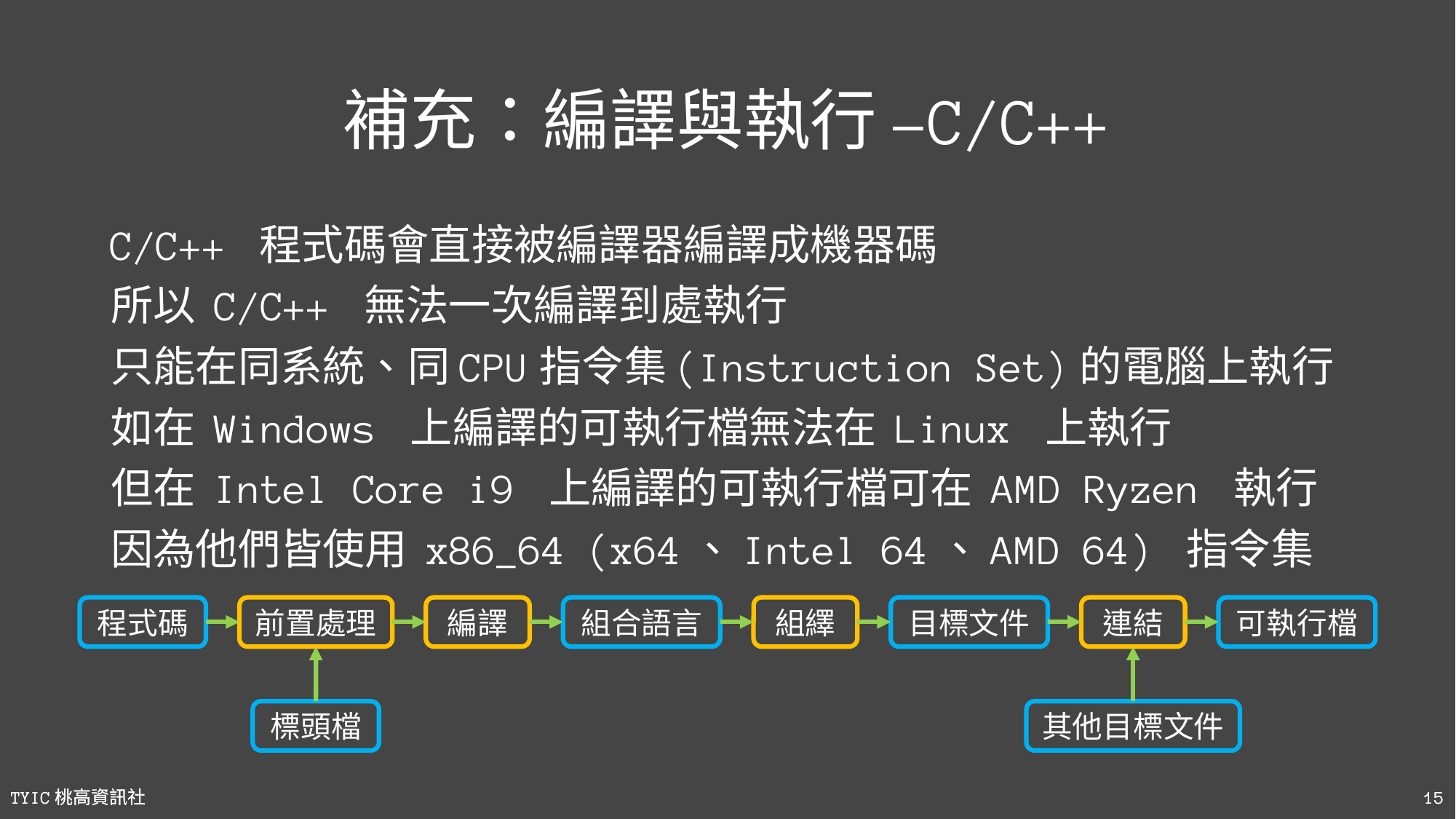

# 補充：編譯與執行-C/C++
C/C++ 程式碼會直接被編譯器編譯成機器碼
所以 C/C++ 無法一次編譯到處執行
只能在同系統、同CPU指令集(Instruction Set)的電腦上執行
如在 Windows 上編譯的可執行檔無法在 Linux 上執行
但在 Intel Core i9 上編譯的可執行檔可在 AMD Ryzen 執行
因為他們皆使用 x86_64 (x64、Intel 64、AMD 64) 指令集
程式碼
前置處理
編譯
組合語言
組繹
目標文件
連結
可執行檔
標頭檔
其他目標文件